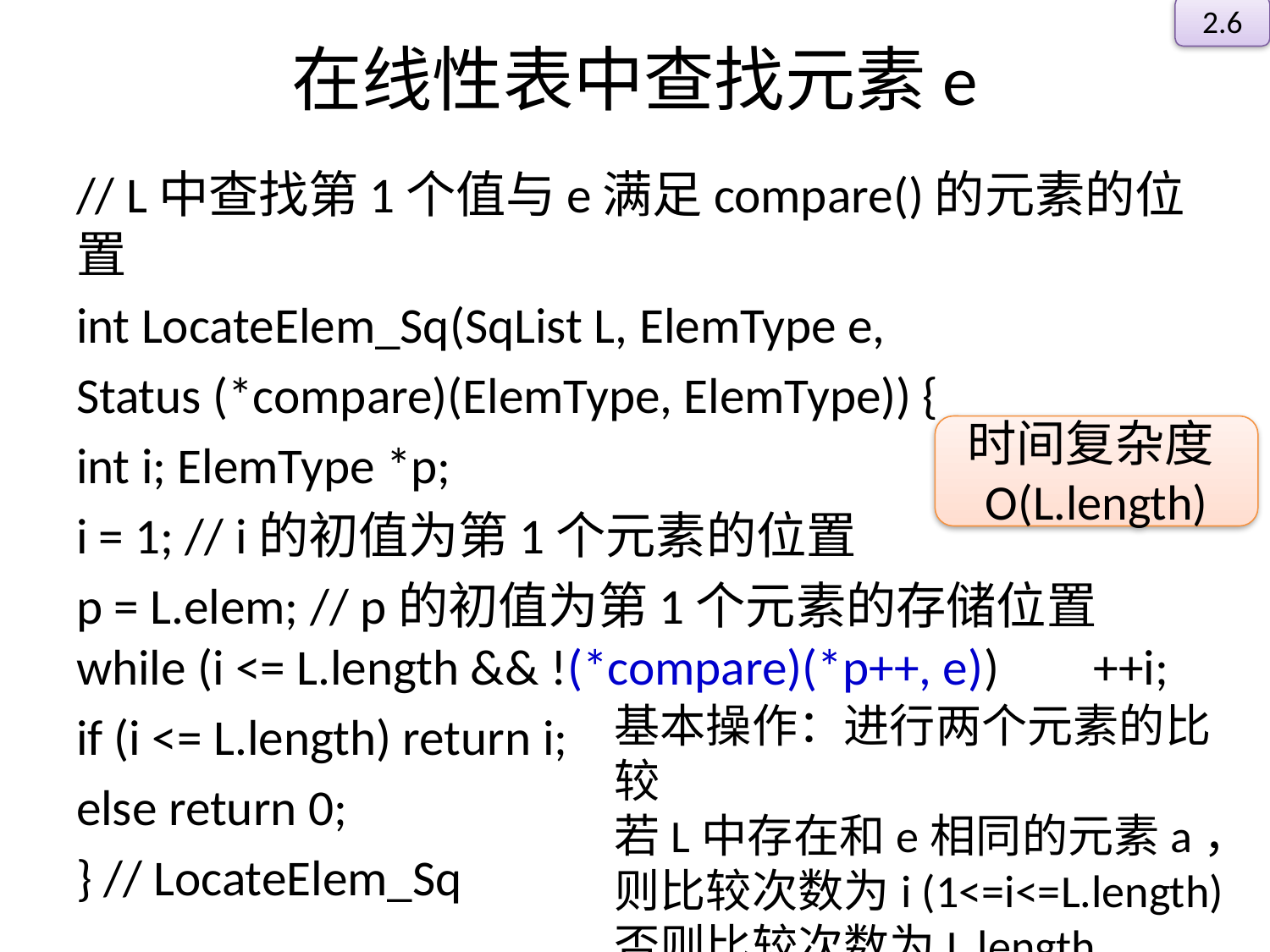

2.6
# 在线性表中查找元素e
// L中查找第1个值与e满足compare()的元素的位置
int LocateElem_Sq(SqList L, ElemType e,
Status (*compare)(ElemType, ElemType)) {
int i; ElemType *p;
i = 1; // i的初值为第1个元素的位置
p = L.elem; // p的初值为第1个元素的存储位置 while (i <= L.length && !(*compare)(*p++, e)) 	++i;
if (i <= L.length) return i;
else return 0;
} // LocateElem_Sq
时间复杂度O(L.length)
基本操作：进行两个元素的比较
若L中存在和e相同的元素a，
则比较次数为i (1<=i<=L.length)
否则比较次数为L.length